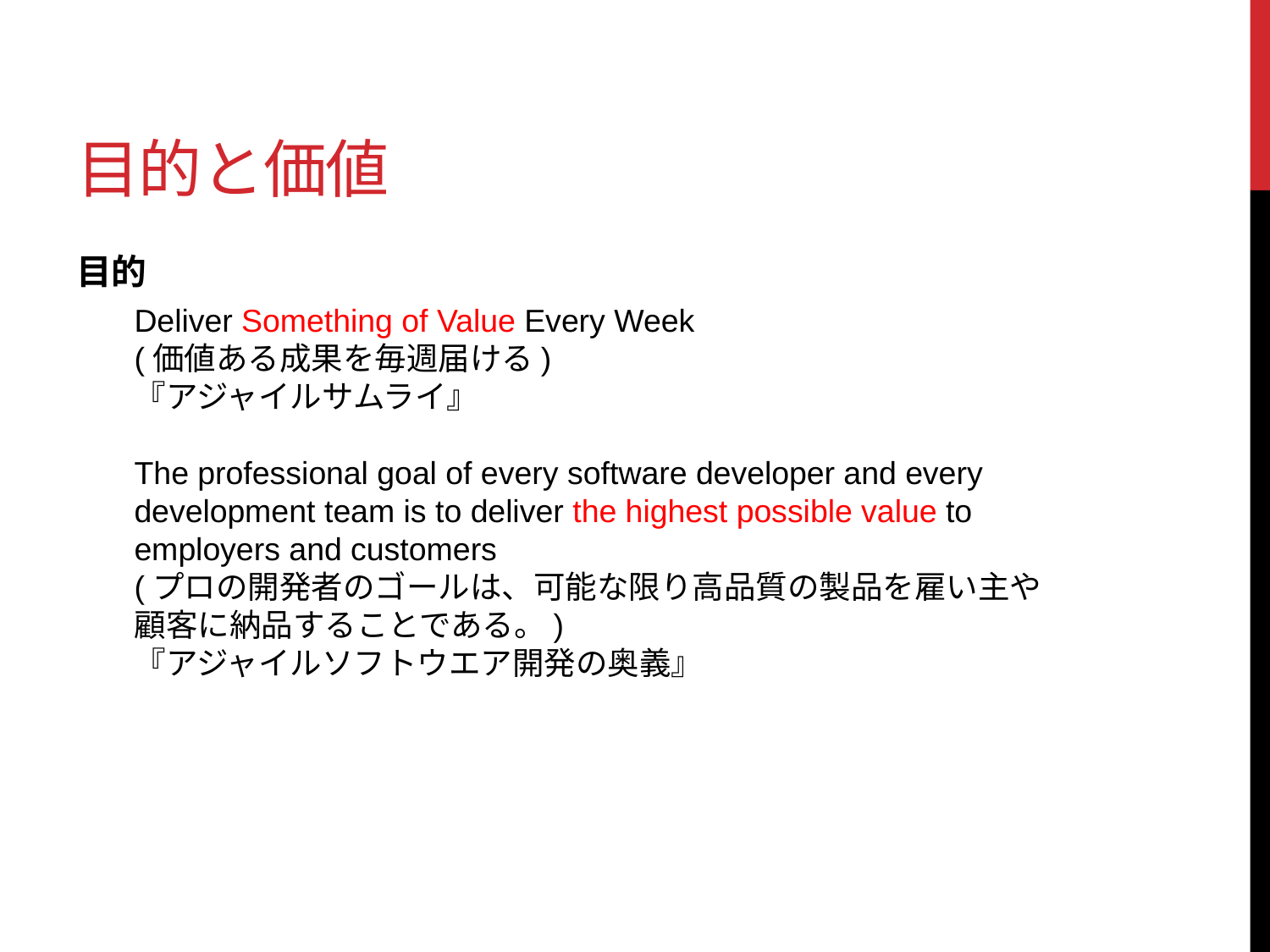

# 目的と価値
目的

Deliver Something of Value Every Week
(価値ある成果を毎週届ける)
『アジャイルサムライ』

The professional goal of every software developer and every development team is to deliver the highest possible value to employers and customers
(プロの開発者のゴールは、可能な限り高品質の製品を雇い主や顧客に納品することである。)
『アジャイルソフトウエア開発の奥義』